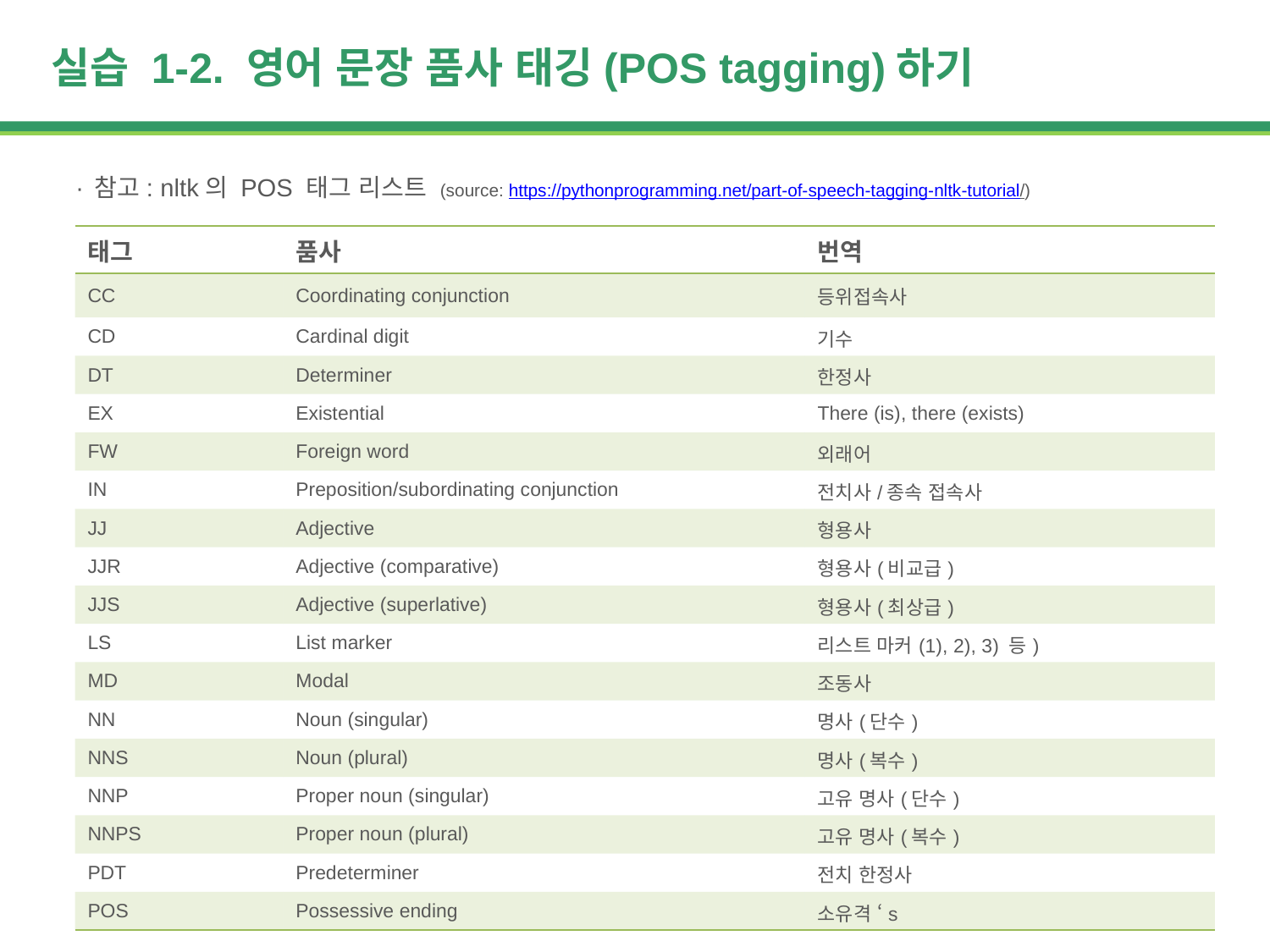

실습 1-2. 영어 문장 품사 태깅(POS tagging)하기

∙ 참고: nltk의 POS 태그 리스트 (source: https://pythonprogramming.net/part-of-speech-tagging-nltk-tutorial/)
| 태그 | 품사 | 번역 |
| --- | --- | --- |
| CC | Coordinating conjunction | 등위접속사 |
| CD | Cardinal digit | 기수 |
| DT | Determiner | 한정사 |
| EX | Existential | There (is), there (exists) |
| FW | Foreign word | 외래어 |
| IN | Preposition/subordinating conjunction | 전치사/종속 접속사 |
| JJ | Adjective | 형용사 |
| JJR | Adjective (comparative) | 형용사(비교급) |
| JJS | Adjective (superlative) | 형용사(최상급) |
| LS | List marker | 리스트 마커(1), 2), 3) 등) |
| MD | Modal | 조동사 |
| NN | Noun (singular) | 명사(단수) |
| NNS | Noun (plural) | 명사(복수) |
| NNP | Proper noun (singular) | 고유 명사(단수) |
| NNPS | Proper noun (plural) | 고유 명사(복수) |
| PDT | Predeterminer | 전치 한정사 |
| POS | Possessive ending | 소유격 ‘s |